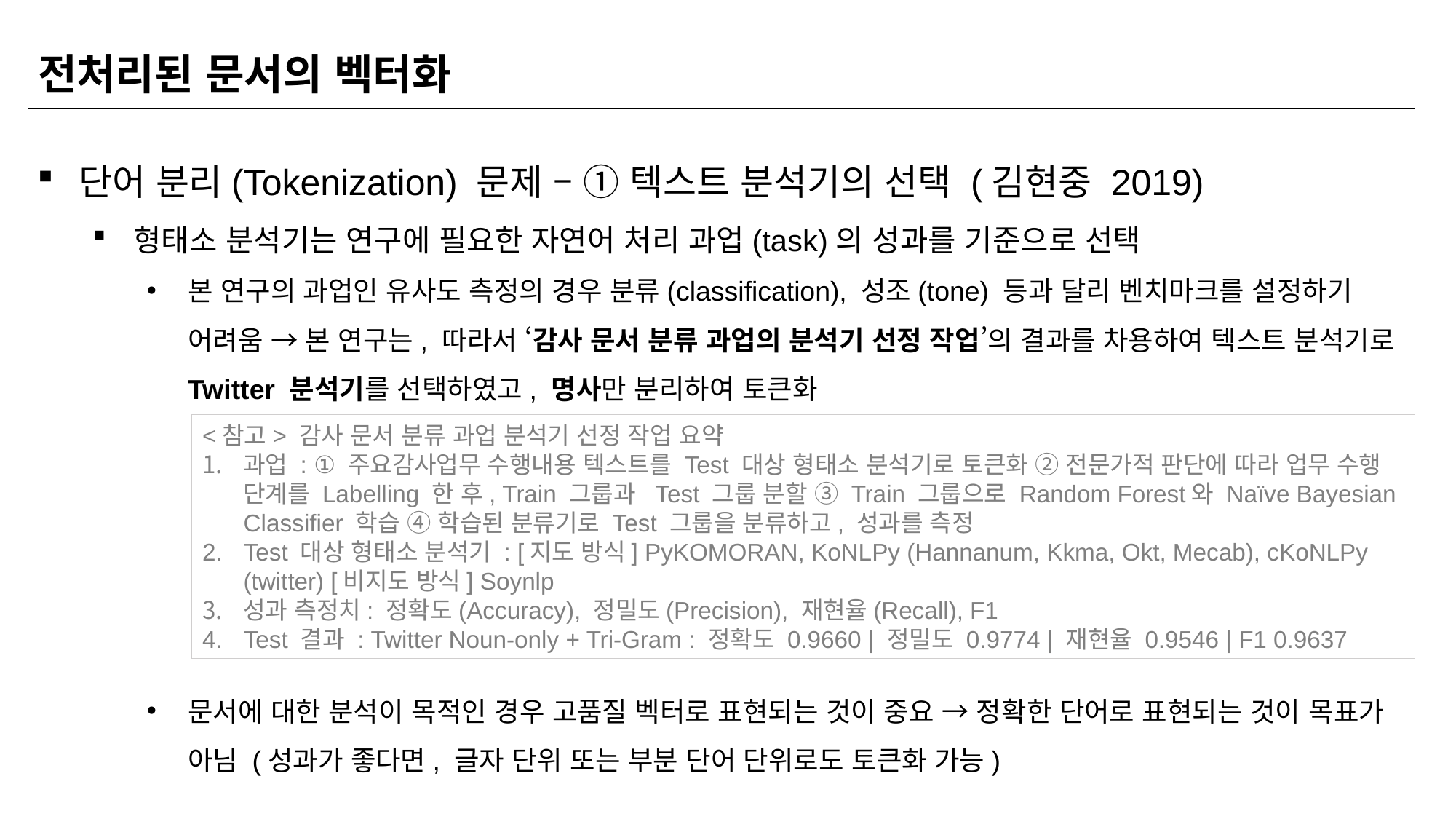

| 전처리된 문서의 벡터화 |
| --- |
단어 분리(Tokenization) 문제 – ① 텍스트 분석기의 선택 (김현중 2019)
형태소 분석기는 연구에 필요한 자연어 처리 과업(task)의 성과를 기준으로 선택
본 연구의 과업인 유사도 측정의 경우 분류(classification), 성조(tone) 등과 달리 벤치마크를 설정하기 어려움 → 본 연구는, 따라서 ‘감사 문서 분류 과업의 분석기 선정 작업’의 결과를 차용하여 텍스트 분석기로 Twitter 분석기를 선택하였고, 명사만 분리하여 토큰화

문서에 대한 분석이 목적인 경우 고품질 벡터로 표현되는 것이 중요 → 정확한 단어로 표현되는 것이 목표가 아님 (성과가 좋다면, 글자 단위 또는 부분 단어 단위로도 토큰화 가능)
<참고> 감사 문서 분류 과업 분석기 선정 작업 요약
과업 : ① 주요감사업무 수행내용 텍스트를 Test 대상 형태소 분석기로 토큰화 ② 전문가적 판단에 따라 업무 수행 단계를 Labelling 한 후, Train 그룹과  Test 그룹 분할 ③ Train 그룹으로 Random Forest와 Naïve Bayesian Classifier 학습 ④ 학습된 분류기로 Test 그룹을 분류하고, 성과를 측정
Test 대상 형태소 분석기 : [지도 방식] PyKOMORAN, KoNLPy (Hannanum, Kkma, Okt, Mecab), cKoNLPy (twitter) [비지도 방식] Soynlp
성과 측정치: 정확도(Accuracy), 정밀도(Precision), 재현율(Recall), F1
Test 결과 : Twitter Noun-only + Tri-Gram : 정확도 0.9660 | 정밀도 0.9774 | 재현율 0.9546 | F1 0.9637